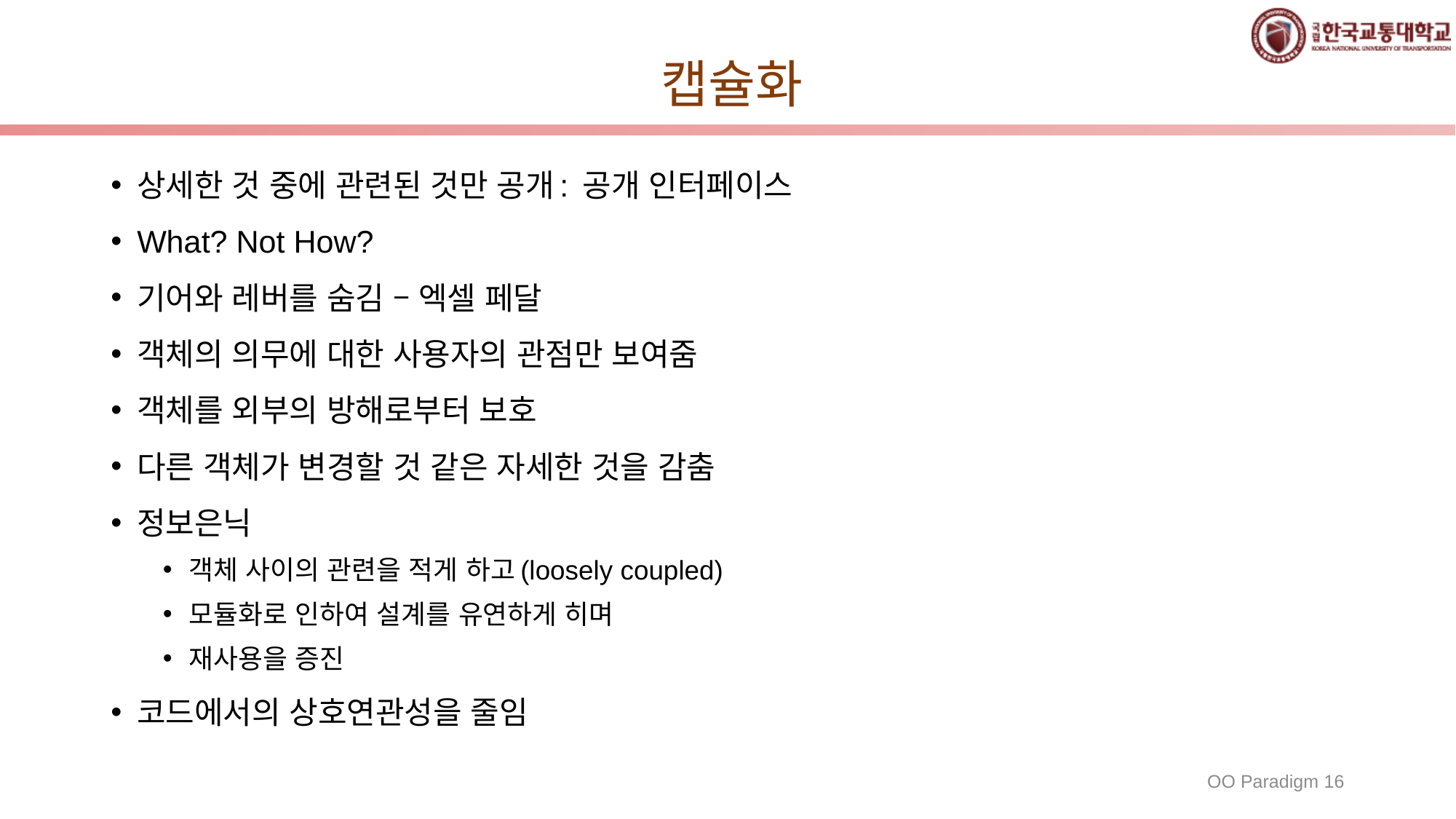

# 캡슐화
상세한 것 중에 관련된 것만 공개: 공개 인터페이스
What? Not How?
기어와 레버를 숨김 – 엑셀 페달
객체의 의무에 대한 사용자의 관점만 보여줌
객체를 외부의 방해로부터 보호
다른 객체가 변경할 것 같은 자세한 것을 감춤
정보은닉
객체 사이의 관련을 적게 하고(loosely coupled)
모듈화로 인하여 설계를 유연하게 히며
재사용을 증진
코드에서의 상호연관성을 줄임
OO Paradigm 16